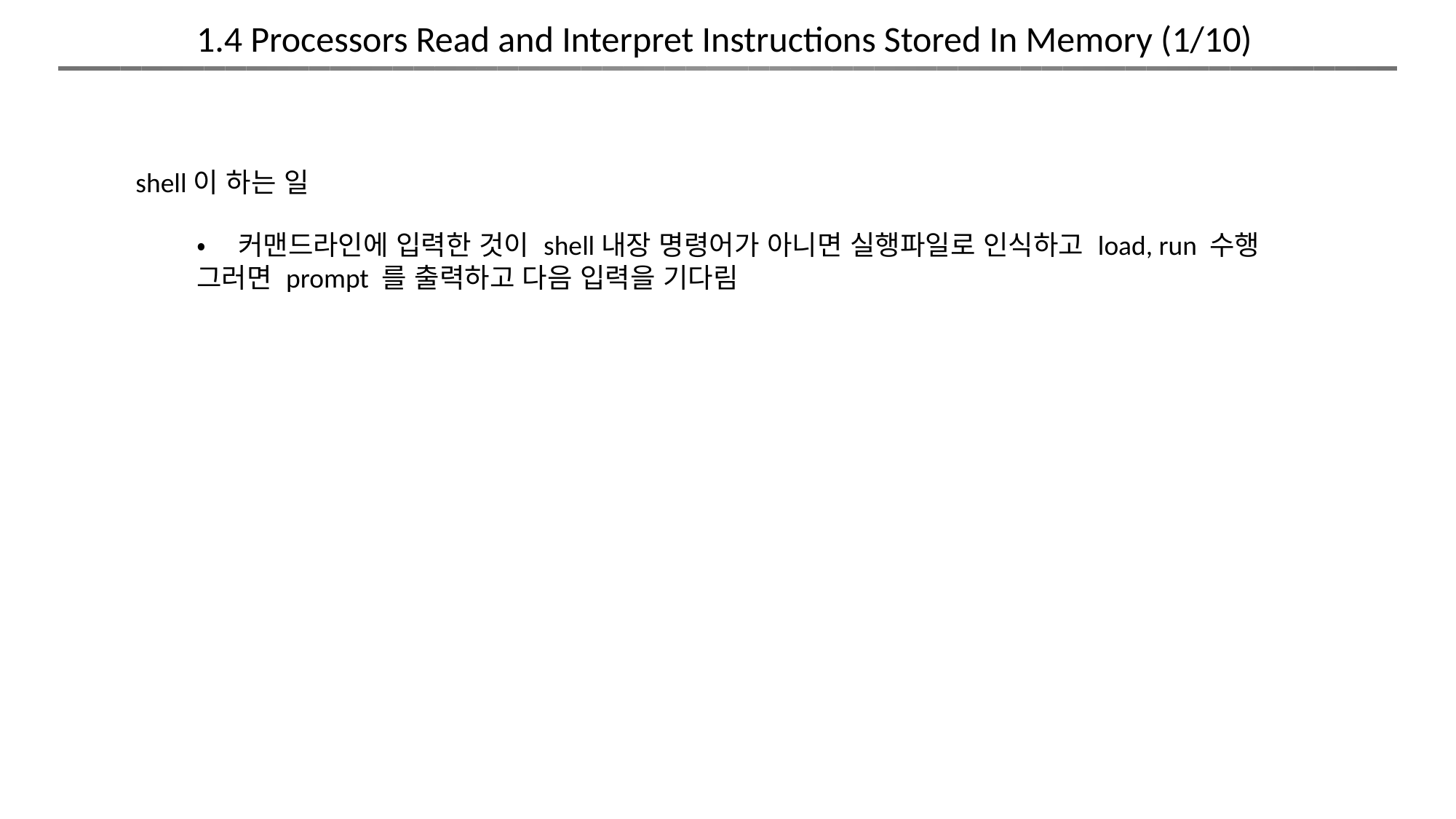

1.4 Processors Read and Interpret Instructions Stored In Memory (1/10)

shell이 하는 일
• 커맨드라인에 입력한 것이 shell내장 명령어가 아니면 실행파일로 인식하고 load, run 수행
그러면 prompt 를 출력하고 다음 입력을 기다림